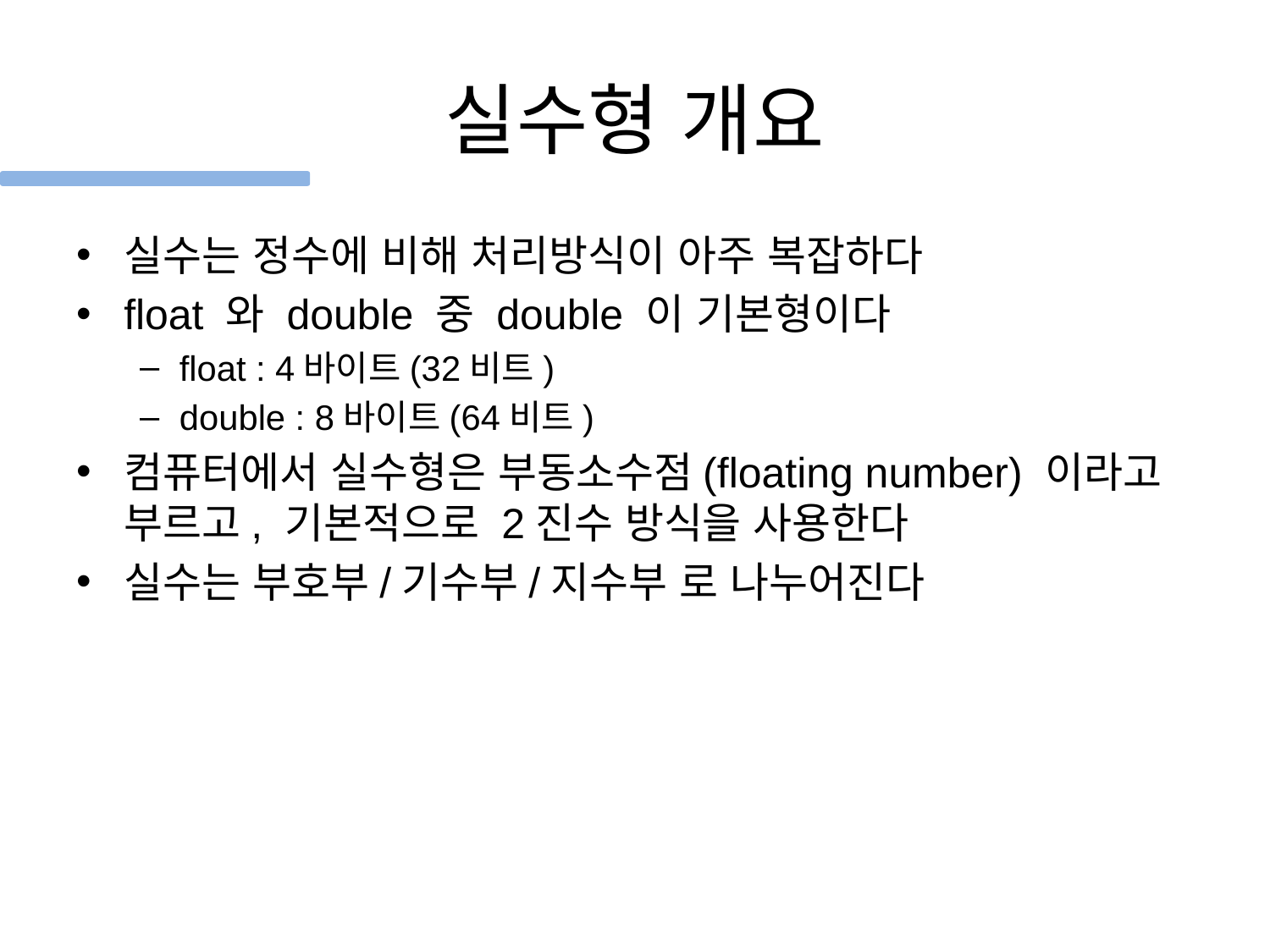

# 실수형 개요

실수는 정수에 비해 처리방식이 아주 복잡하다
float 와 double 중 double 이 기본형이다
float : 4바이트(32비트)
double : 8바이트(64비트)
컴퓨터에서 실수형은 부동소수점(floating number) 이라고 부르고, 기본적으로 2진수 방식을 사용한다
실수는 부호부/기수부/지수부 로 나누어진다